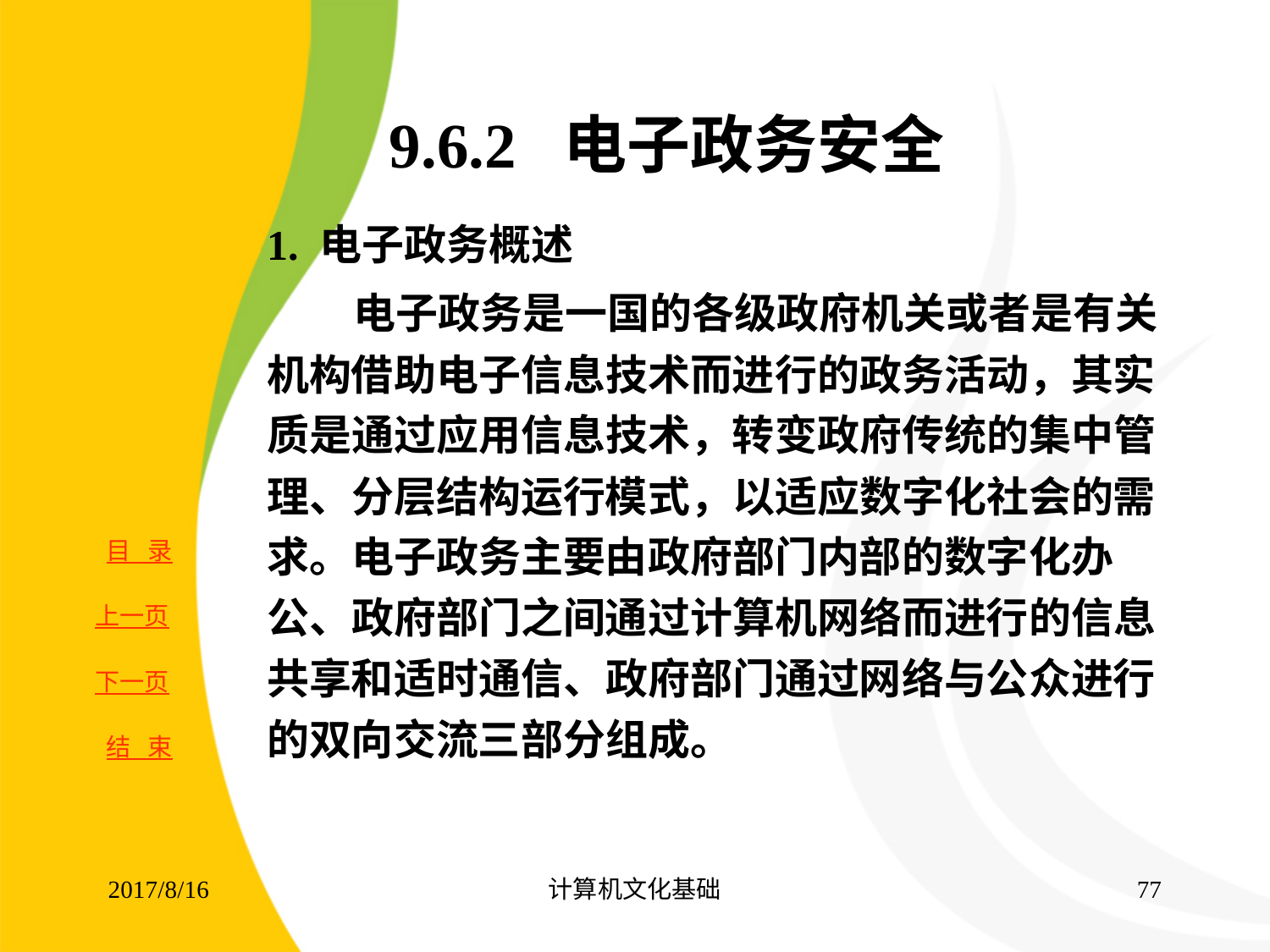

# 9.6.2  电子政务安全
1. 电子政务概述
        电子政务是一国的各级政府机关或者是有关机构借助电子信息技术而进行的政务活动，其实质是通过应用信息技术，转变政府传统的集中管理、分层结构运行模式，以适应数字化社会的需求。电子政务主要由政府部门内部的数字化办公、政府部门之间通过计算机网络而进行的信息共享和适时通信、政府部门通过网络与公众进行的双向交流三部分组成。
2017/8/16
计算机文化基础
77